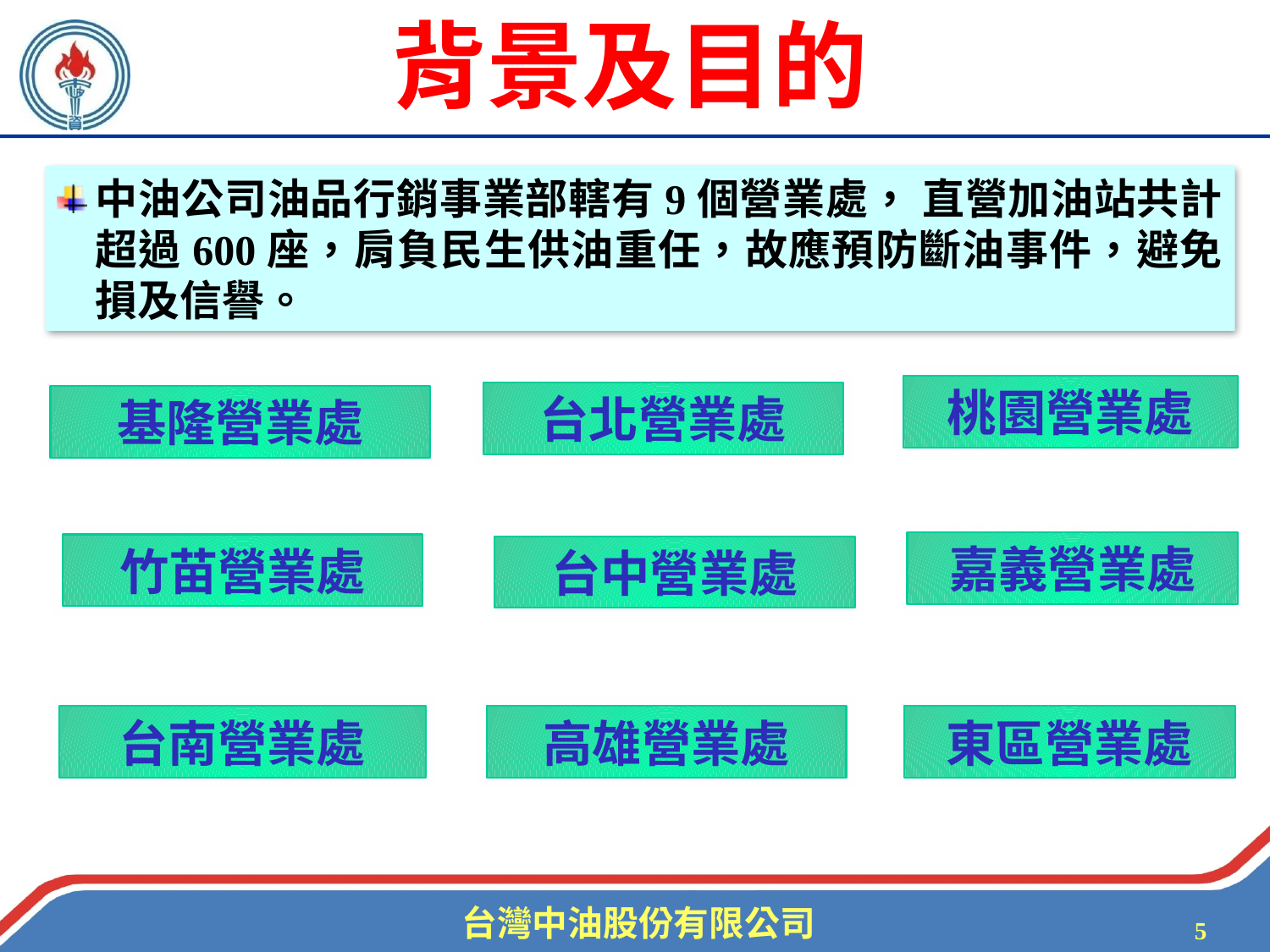

背景及目的

中油公司油品行銷事業部轄有9個營業處， 直營加油站共計超過600座，肩負民生供油重任，故應預防斷油事件，避免損及信譽。
桃園營業處
台北營業處
基隆營業處
嘉義營業處
竹苗營業處
台中營業處
台南營業處
高雄營業處
東區營業處
5